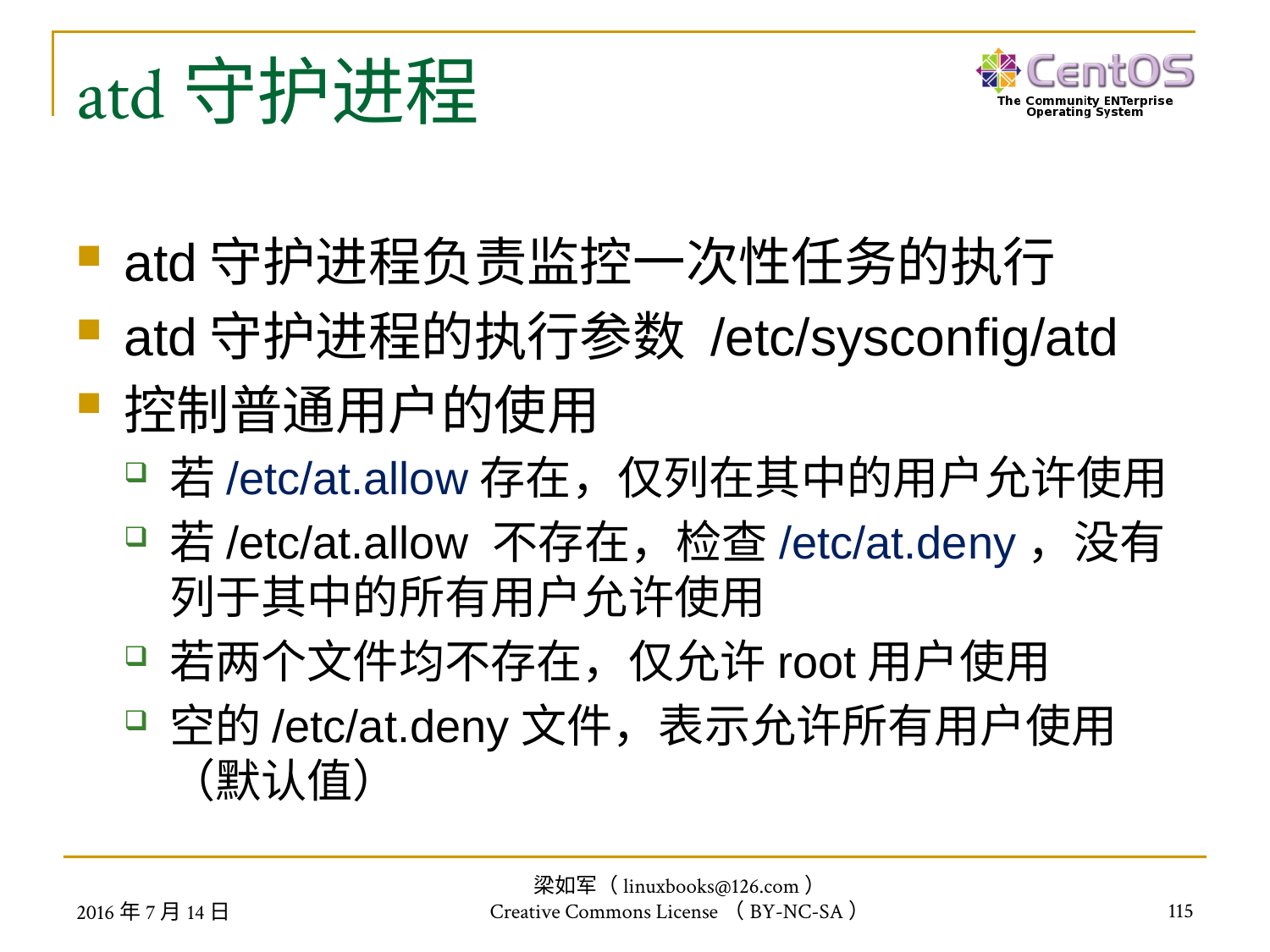

# atd守护进程
atd守护进程负责监控一次性任务的执行
atd守护进程的执行参数 /etc/sysconfig/atd
控制普通用户的使用
若/etc/at.allow存在，仅列在其中的用户允许使用
若/etc/at.allow 不存在，检查/etc/at.deny，没有列于其中的所有用户允许使用
若两个文件均不存在，仅允许root用户使用
空的/etc/at.deny文件，表示允许所有用户使用（默认值）

梁如军（linuxbooks@126.com）
Creative Commons License（BY-NC-SA）
2016年7月14日
115